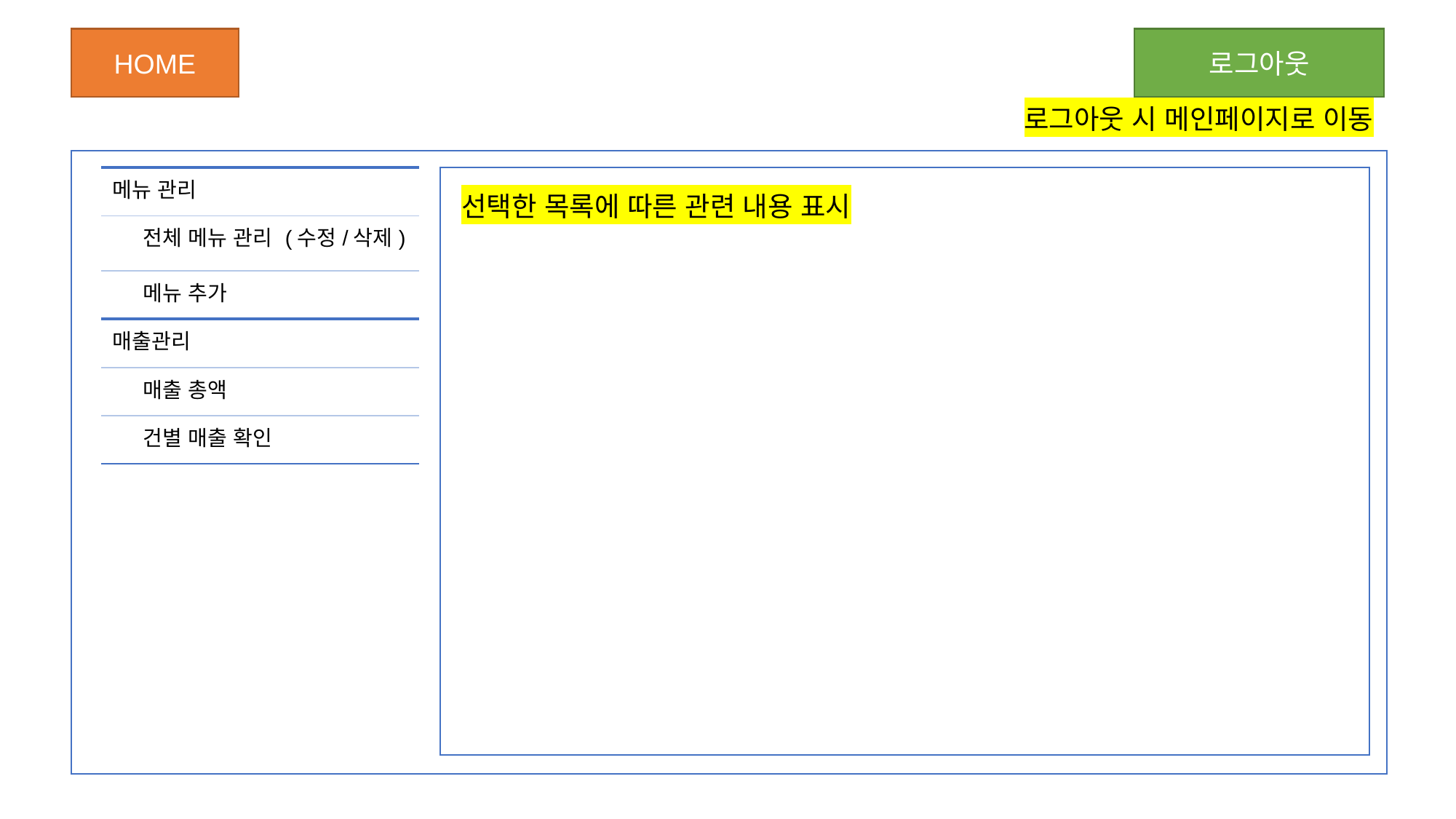

HOME
로그아웃
로그아웃 시 메인페이지로 이동

| 메뉴 관리 |  |
| --- | --- |
|  | 전체 메뉴 관리 (수정/삭제) |
|  | 메뉴 추가 |
| 매출관리 |  |
|  | 매출 총액 |
|  | 건별 매출 확인 |
선택한 목록에 따른 관련 내용 표시